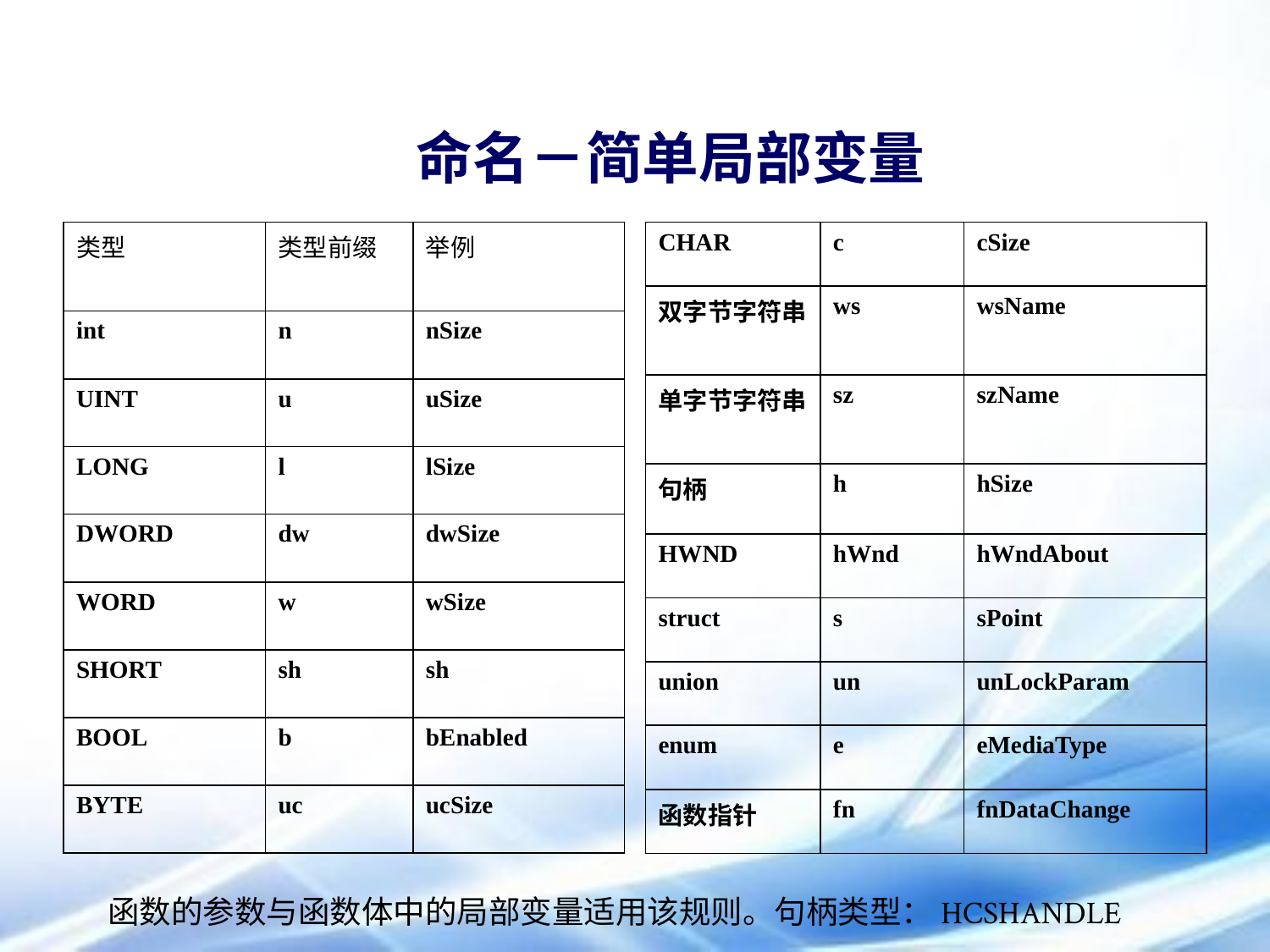

# 命名－简单局部变量
| 类型 | 类型前缀 | 举例 |
| --- | --- | --- |
| int | n | nSize |
| UINT | u | uSize |
| LONG | l | lSize |
| DWORD | dw | dwSize |
| WORD | w | wSize |
| SHORT | sh | sh |
| BOOL | b | bEnabled |
| BYTE | uc | ucSize |
| CHAR | c | cSize |
| --- | --- | --- |
| 双字节字符串 | ws | wsName |
| 单字节字符串 | sz | szName |
| 句柄 | h | hSize |
| HWND | hWnd | hWndAbout |
| struct | s | sPoint |
| union | un | unLockParam |
| enum | e | eMediaType |
| 函数指针 | fn | fnDataChange |
函数的参数与函数体中的局部变量适用该规则。句柄类型：HCSHANDLE